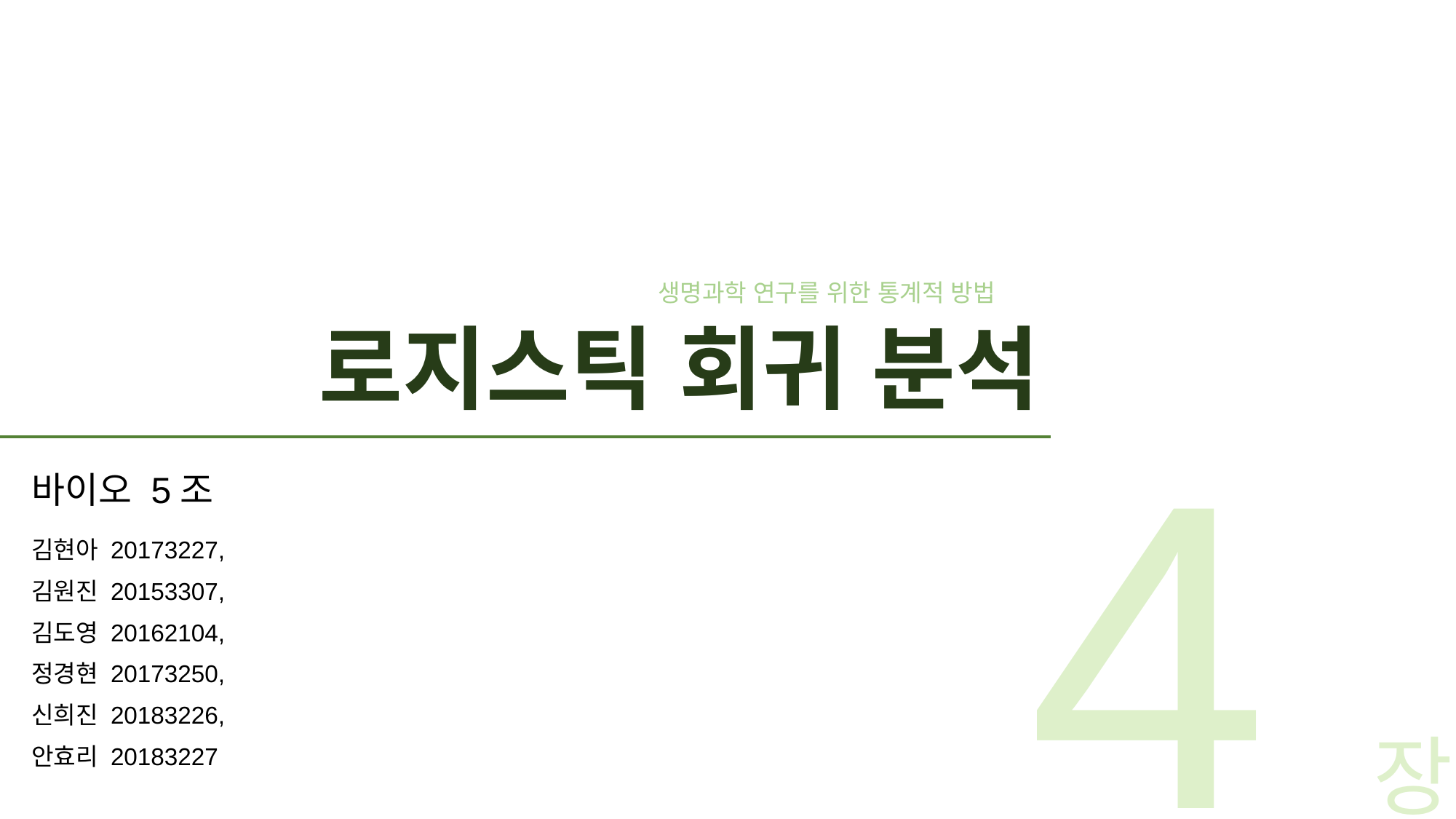

# 로지스틱 회귀 분석
생명과학 연구를 위한 통계적 방법
4장
바이오 5조
김현아 20173227,
김원진 20153307,
김도영 20162104,
정경현 20173250,
신희진 20183226,
안효리 20183227